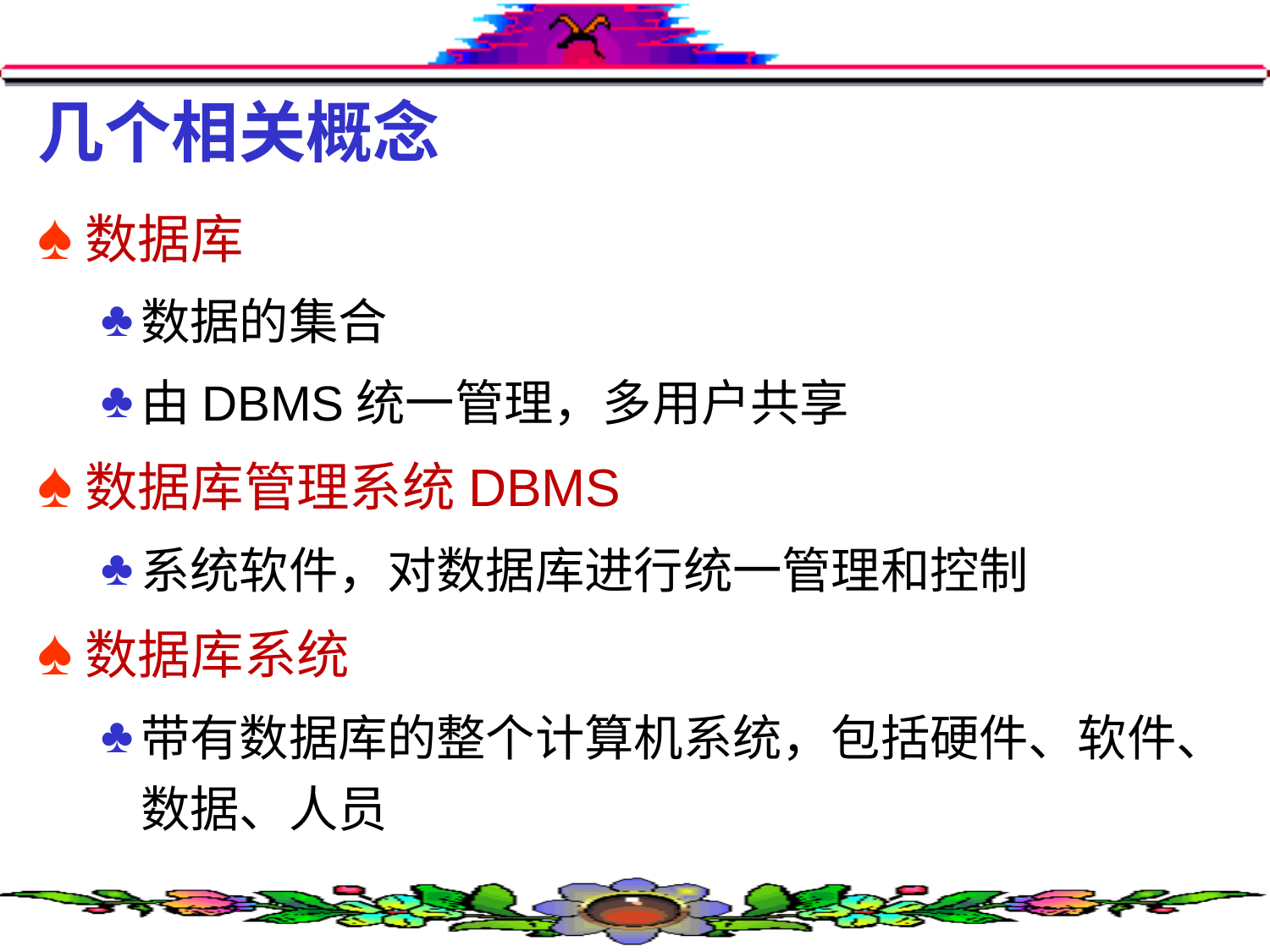

# 几个相关概念
数据库
数据的集合
由DBMS统一管理，多用户共享
数据库管理系统DBMS
系统软件，对数据库进行统一管理和控制
数据库系统
带有数据库的整个计算机系统，包括硬件、软件、数据、人员